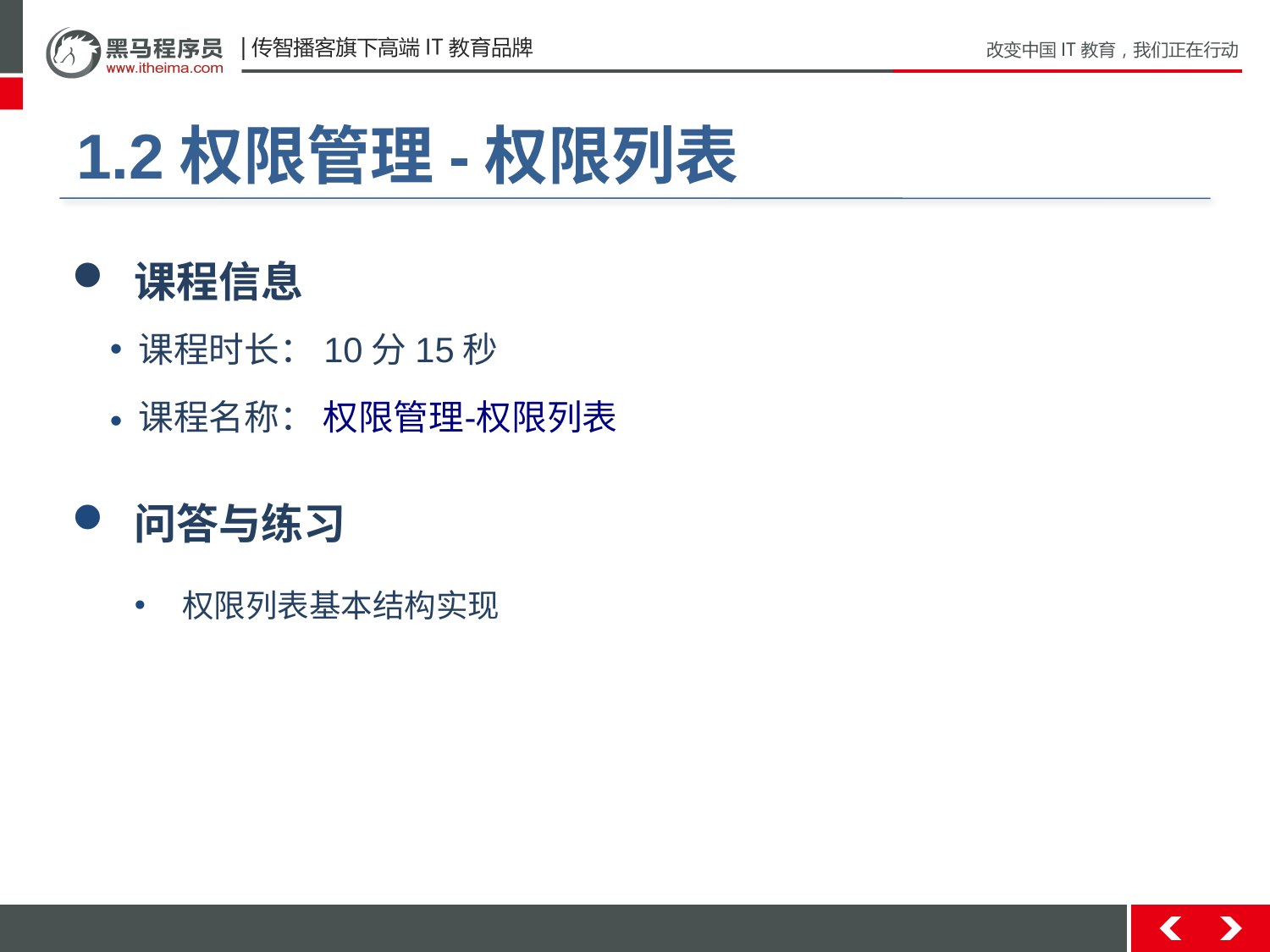

#
1.2权限管理-权限列表
 课程信息
 课程时长：10分15秒
 课程名称： 权限管理-权限列表
 问答与练习
权限列表基本结构实现